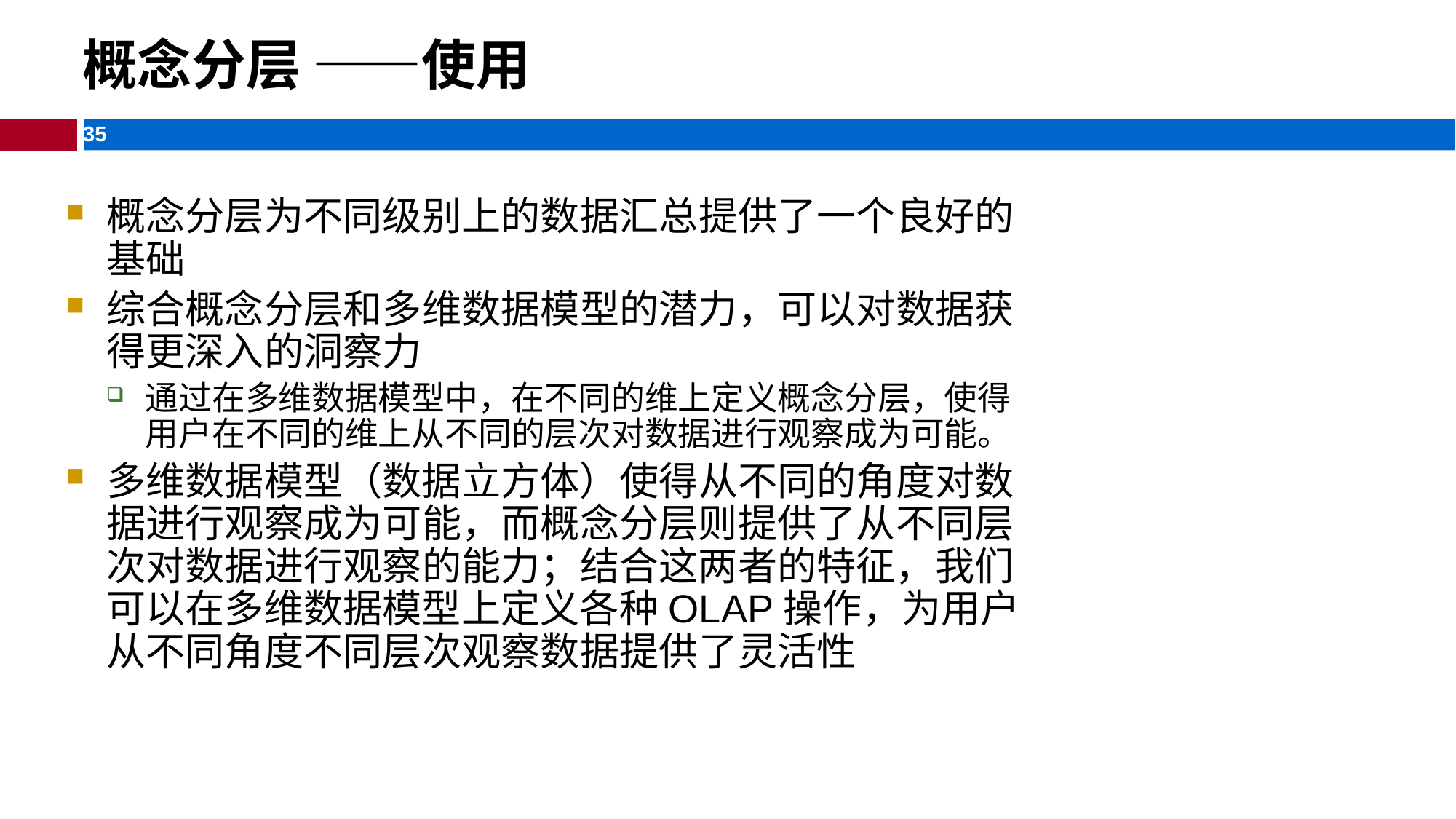

概念分层 ——使用
概念分层为不同级别上的数据汇总提供了一个良好的基础
综合概念分层和多维数据模型的潜力，可以对数据获得更深入的洞察力
通过在多维数据模型中，在不同的维上定义概念分层，使得用户在不同的维上从不同的层次对数据进行观察成为可能。
多维数据模型（数据立方体）使得从不同的角度对数据进行观察成为可能，而概念分层则提供了从不同层次对数据进行观察的能力；结合这两者的特征，我们可以在多维数据模型上定义各种OLAP操作，为用户从不同角度不同层次观察数据提供了灵活性